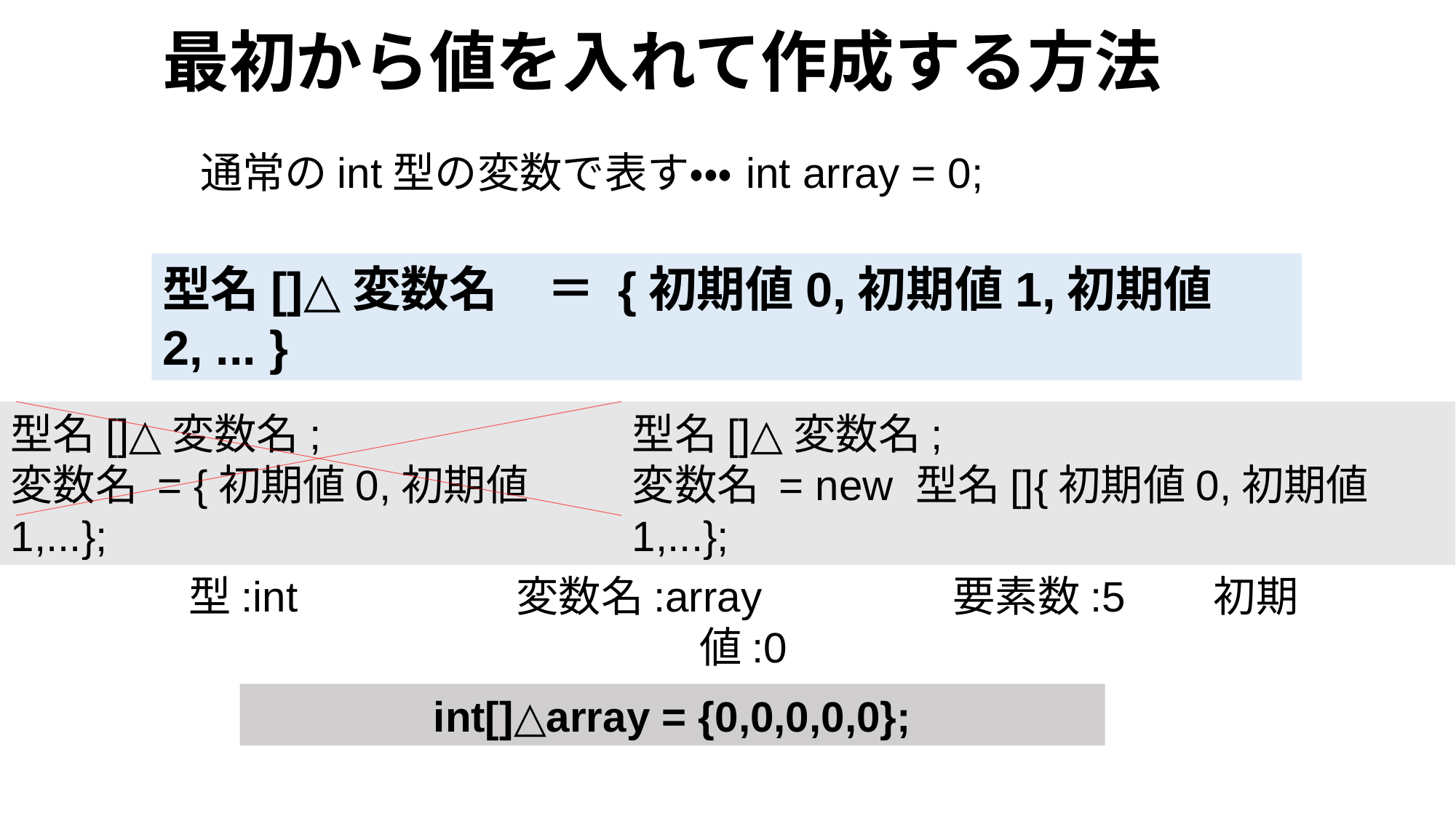

# 最初から値を入れて作成する方法
	通常のint型の変数で表す・・・	int array = 0;

型名[]△変数名　＝ {初期値0,初期値1,初期値2, ... }
型名[]△変数名;
変数名 = {初期値0,初期値1,...};
型名[]△変数名;
変数名 = new 型名[]{初期値0,初期値1,...};
型:int	 	変数名:array		要素数:5	　初期値:0
int[]△array = {0,0,0,0,0};